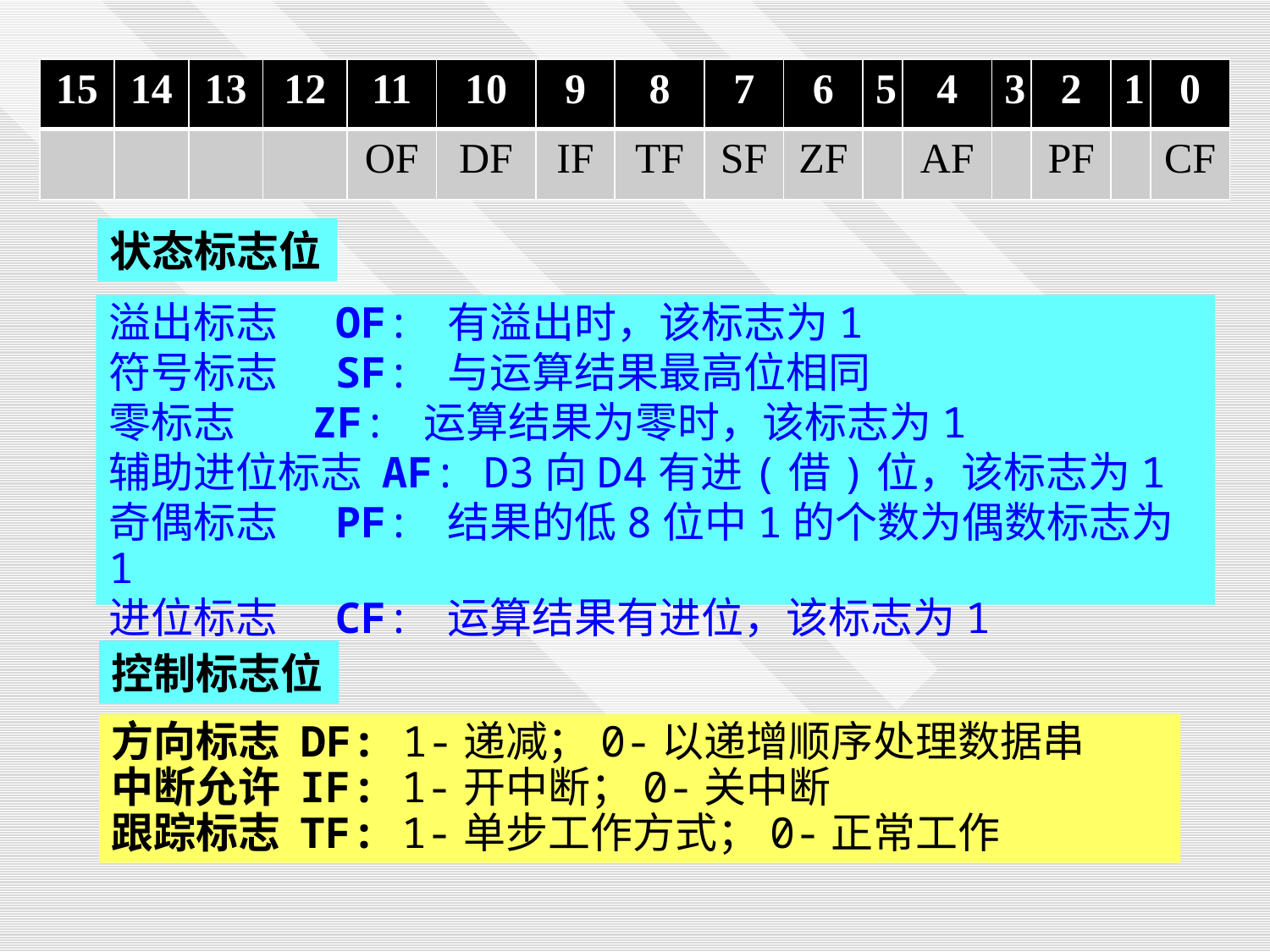

| 15 | 14 | 13 | 12 | 11 | 10 | 9 | 8 | 7 | 6 | 5 | 4 | 3 | 2 | 1 | 0 |
| --- | --- | --- | --- | --- | --- | --- | --- | --- | --- | --- | --- | --- | --- | --- | --- |
|  |  |  |  | OF | DF | IF | TF | SF | ZF |  | AF |  | PF |  | CF |
状态标志位
溢出标志     OF: 有溢出时，该标志为1
符号标志     SF: 与运算结果最高位相同
零标志       ZF: 运算结果为零时，该标志为1
辅助进位标志 AF: D3向D4有进(借)位，该标志为1
奇偶标志     PF: 结果的低8位中1的个数为偶数标志为1
进位标志     CF: 运算结果有进位，该标志为1
控制标志位
方向标志 DF: 1-递减；0-以递增顺序处理数据串
中断允许 IF: 1-开中断；0-关中断
跟踪标志 TF: 1-单步工作方式；0-正常工作